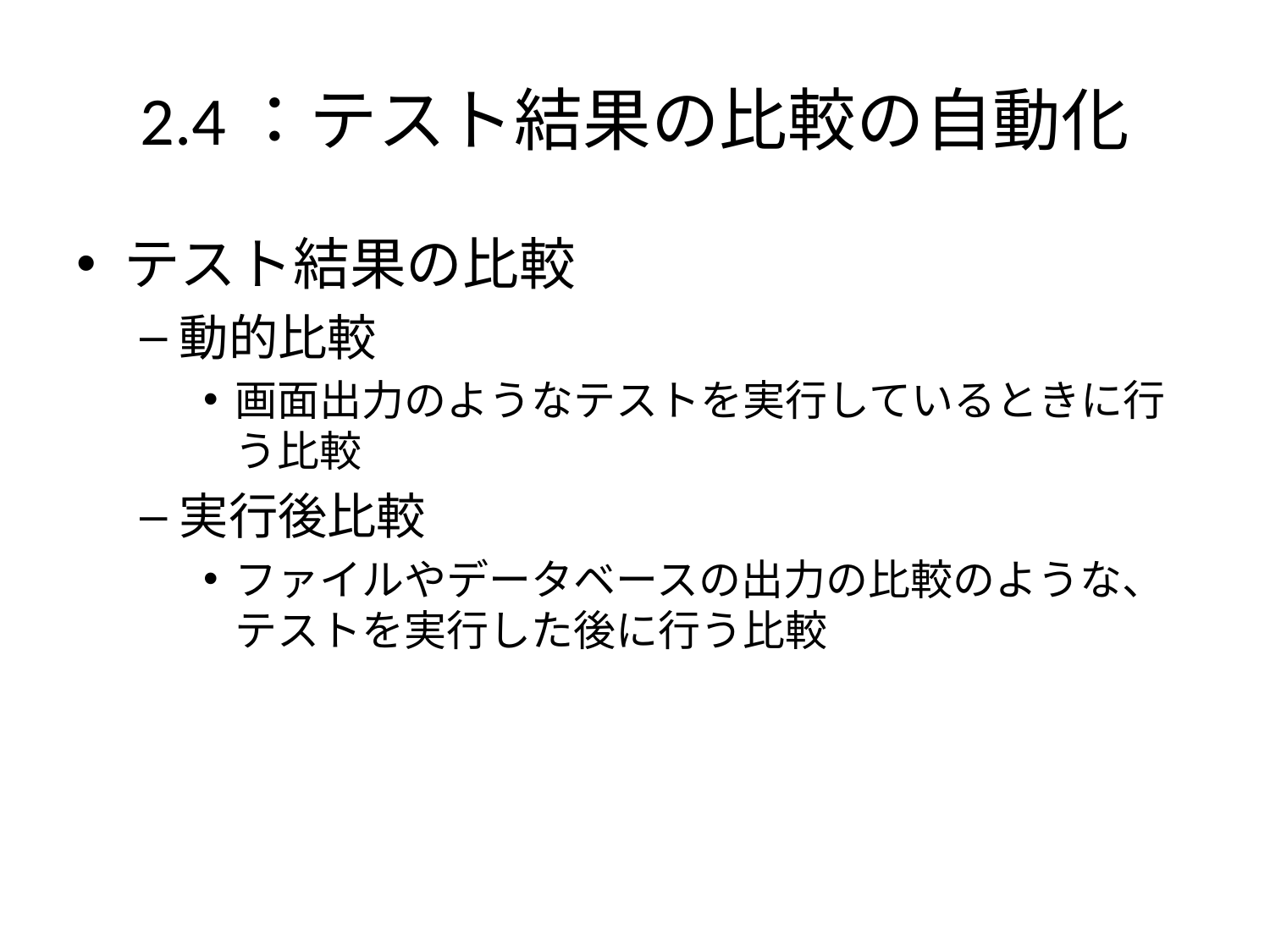

# 2.4：テスト結果の比較の自動化
テスト結果の比較
動的比較
画面出力のようなテストを実行しているときに行う比較
実行後比較
ファイルやデータベースの出力の比較のような、テストを実行した後に行う比較